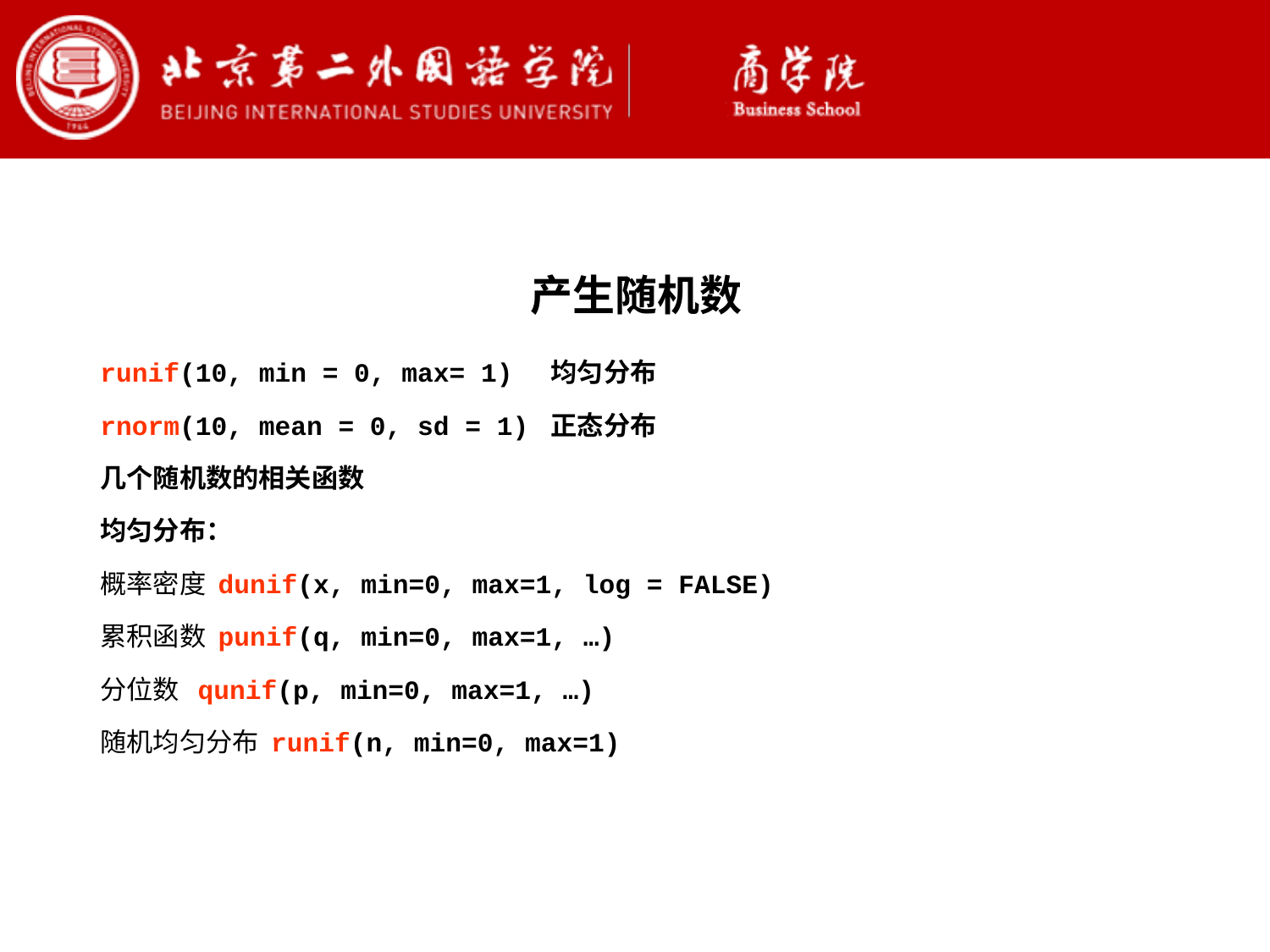

产生随机数
runif(10, min = 0, max= 1)  均匀分布
rnorm(10, mean = 0, sd = 1) 正态分布
几个随机数的相关函数
均匀分布：
概率密度 dunif(x, min=0, max=1, log = FALSE)
累积函数 punif(q, min=0, max=1, …)
分位数  qunif(p, min=0, max=1, …)
随机均匀分布 runif(n, min=0, max=1)